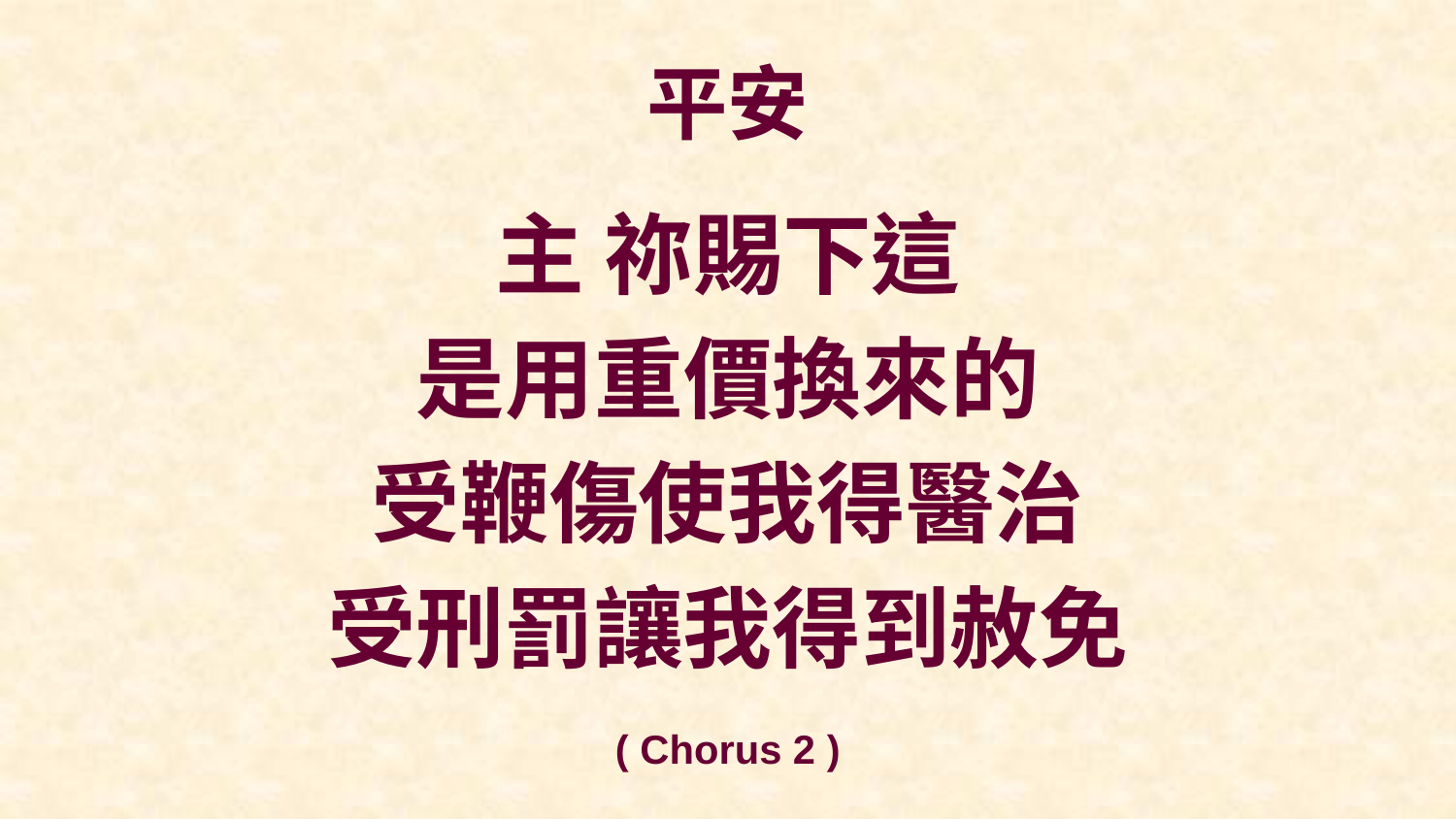

# 平安
主 祢賜下這
是用重價換來的
受鞭傷使我得醫治
受刑罰讓我得到赦免
( Chorus 2 )